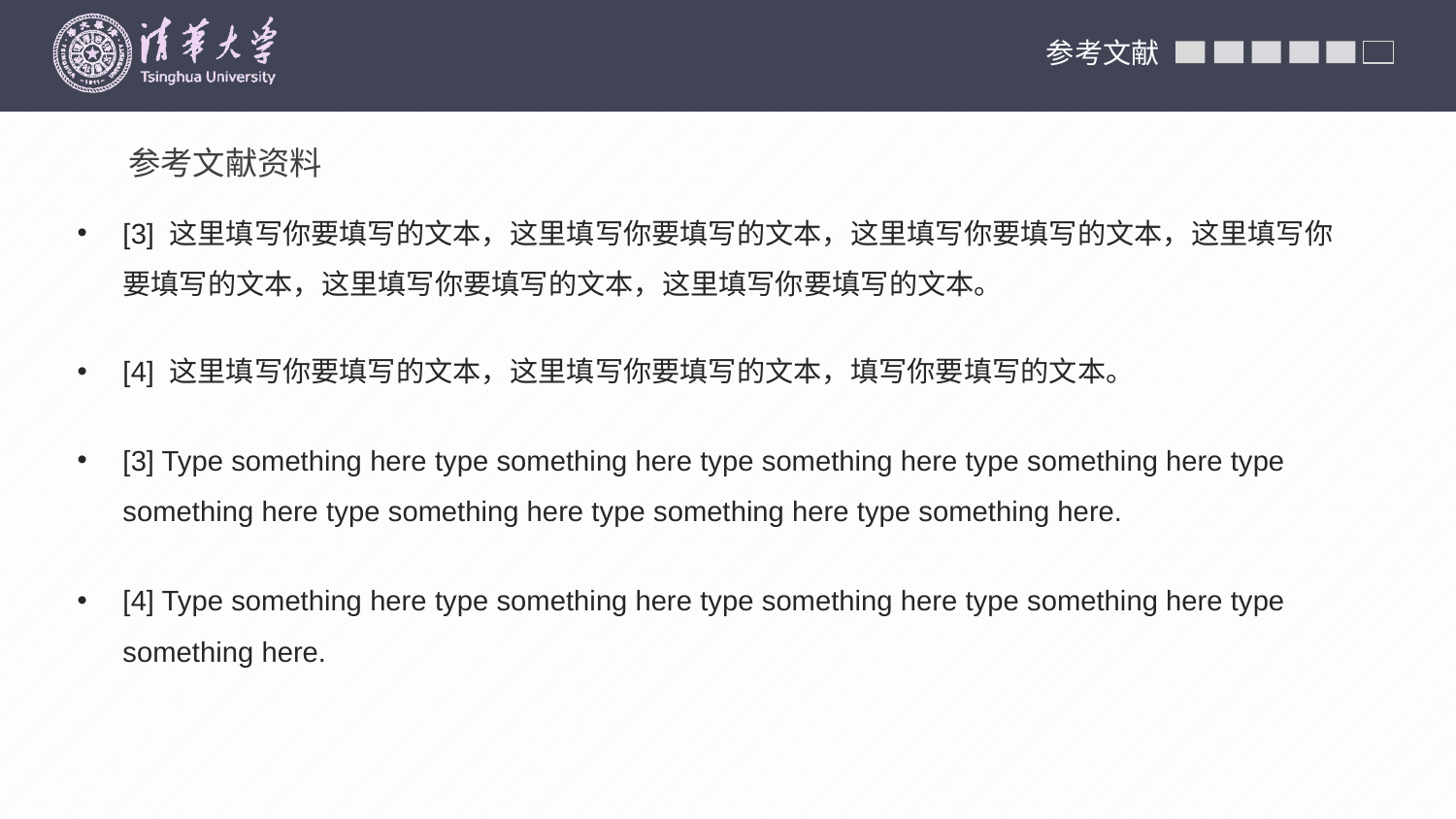

参考文献资料
[3] 这里填写你要填写的文本，这里填写你要填写的文本，这里填写你要填写的文本，这里填写你要填写的文本，这里填写你要填写的文本，这里填写你要填写的文本。

[4] 这里填写你要填写的文本，这里填写你要填写的文本，填写你要填写的文本。

[3] Type something here type something here type something here type something here type something here type something here type something here type something here.

[4] Type something here type something here type something here type something here type something here.